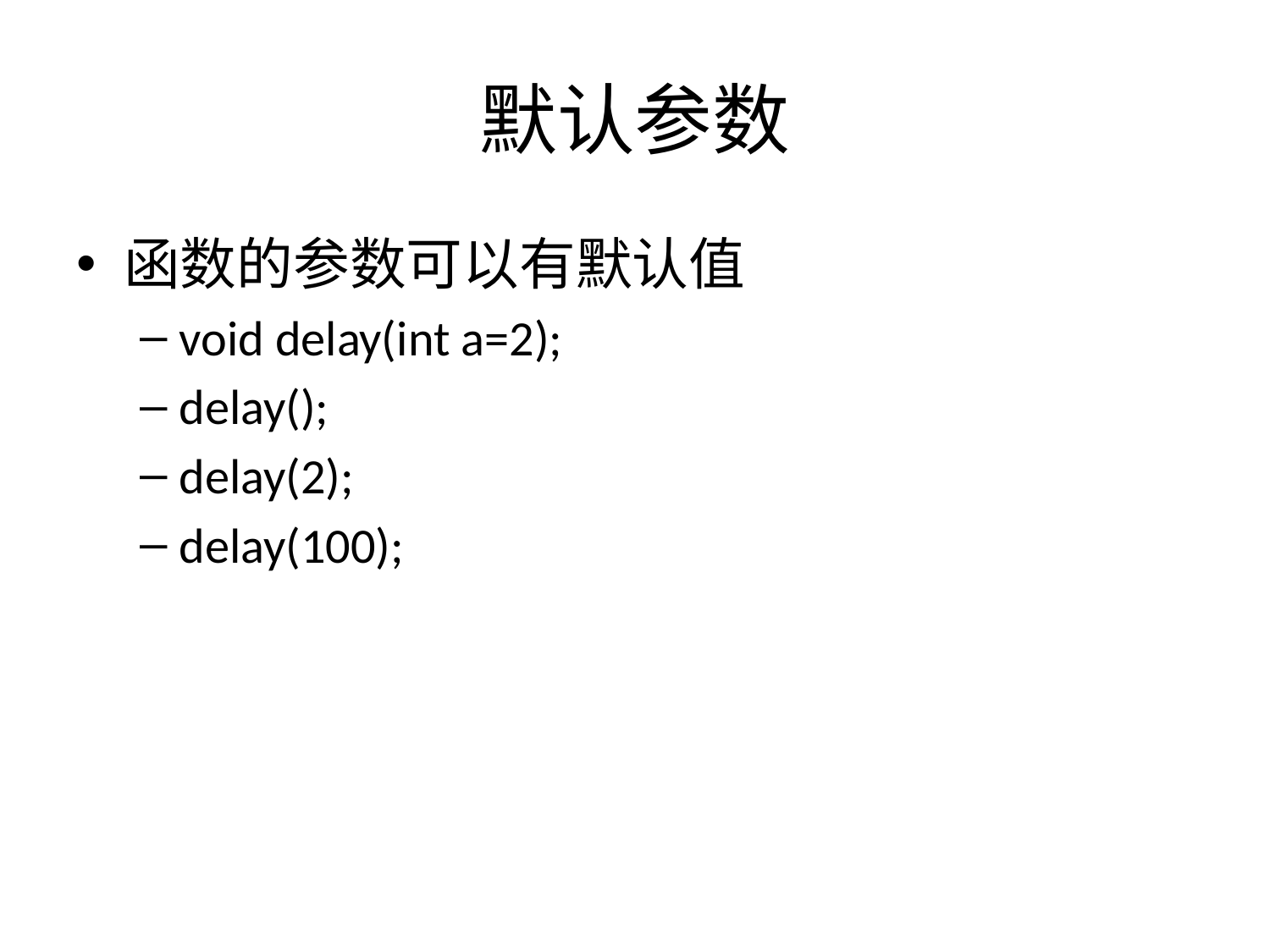

# 默认参数
函数的参数可以有默认值
void delay(int a=2);
delay();
delay(2);
delay(100);